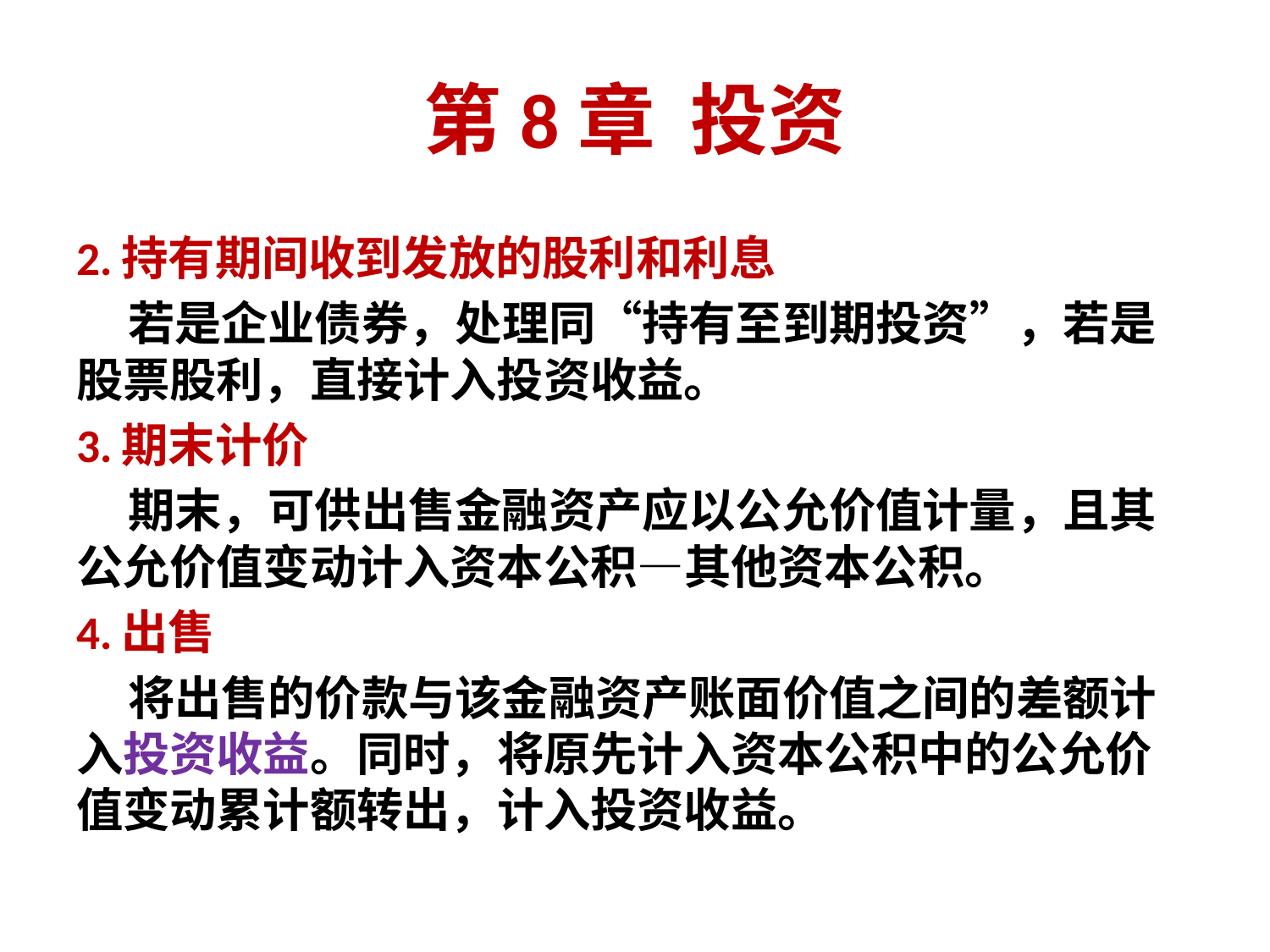

# 第8章  投资
2.持有期间收到发放的股利和利息
    若是企业债券，处理同“持有至到期投资”，若是股票股利，直接计入投资收益。
3.期末计价
    期末，可供出售金融资产应以公允价值计量，且其公允价值变动计入资本公积—其他资本公积。
4.出售
    将出售的价款与该金融资产账面价值之间的差额计入投资收益。同时，将原先计入资本公积中的公允价值变动累计额转出，计入投资收益。